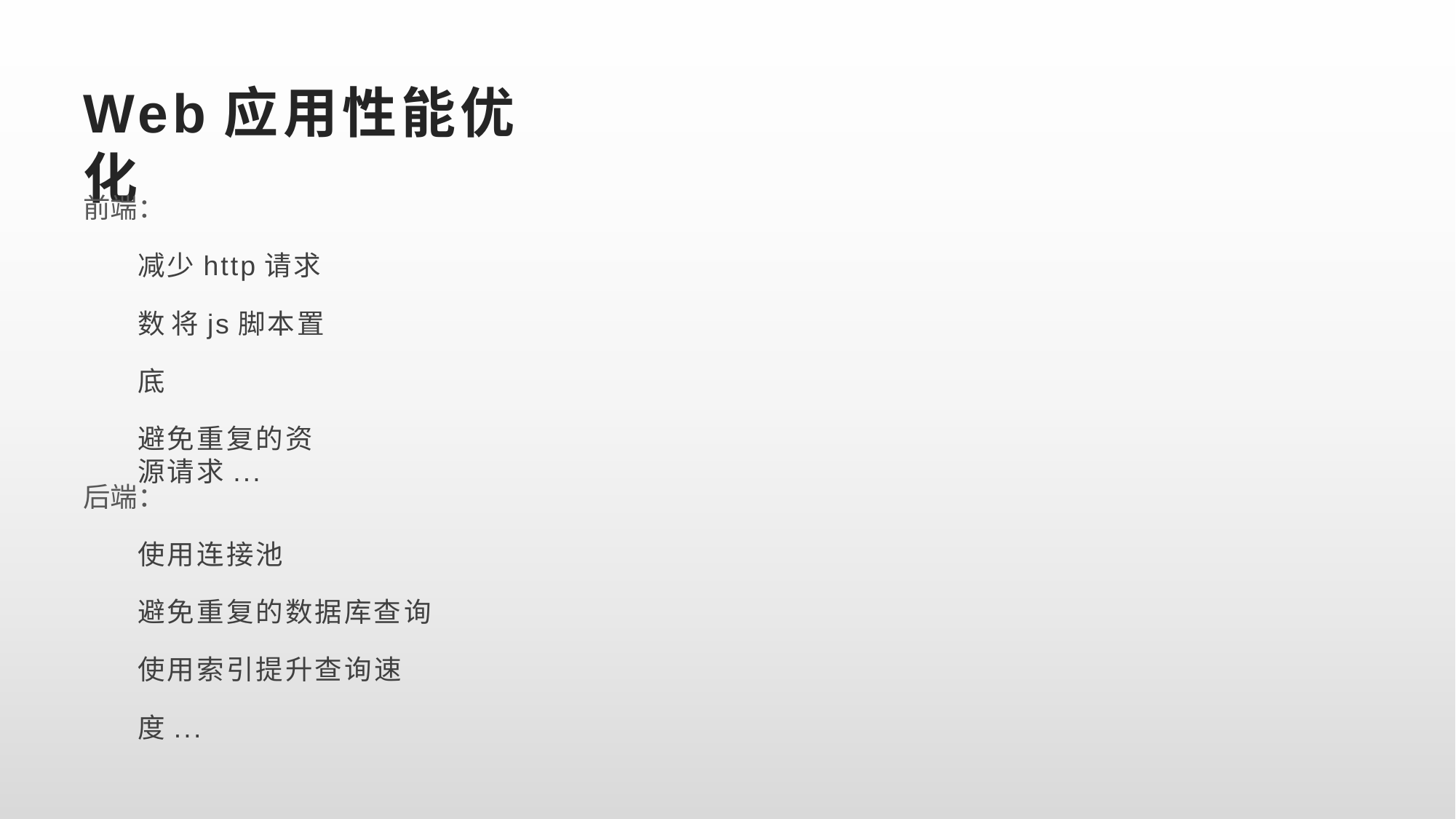

# Web应用性能优化
前端：
减少http请求数 将js脚本置底
避免重复的资源请求...
后端：
使用连接池
避免重复的数据库查询  使用索引提升查询速度...